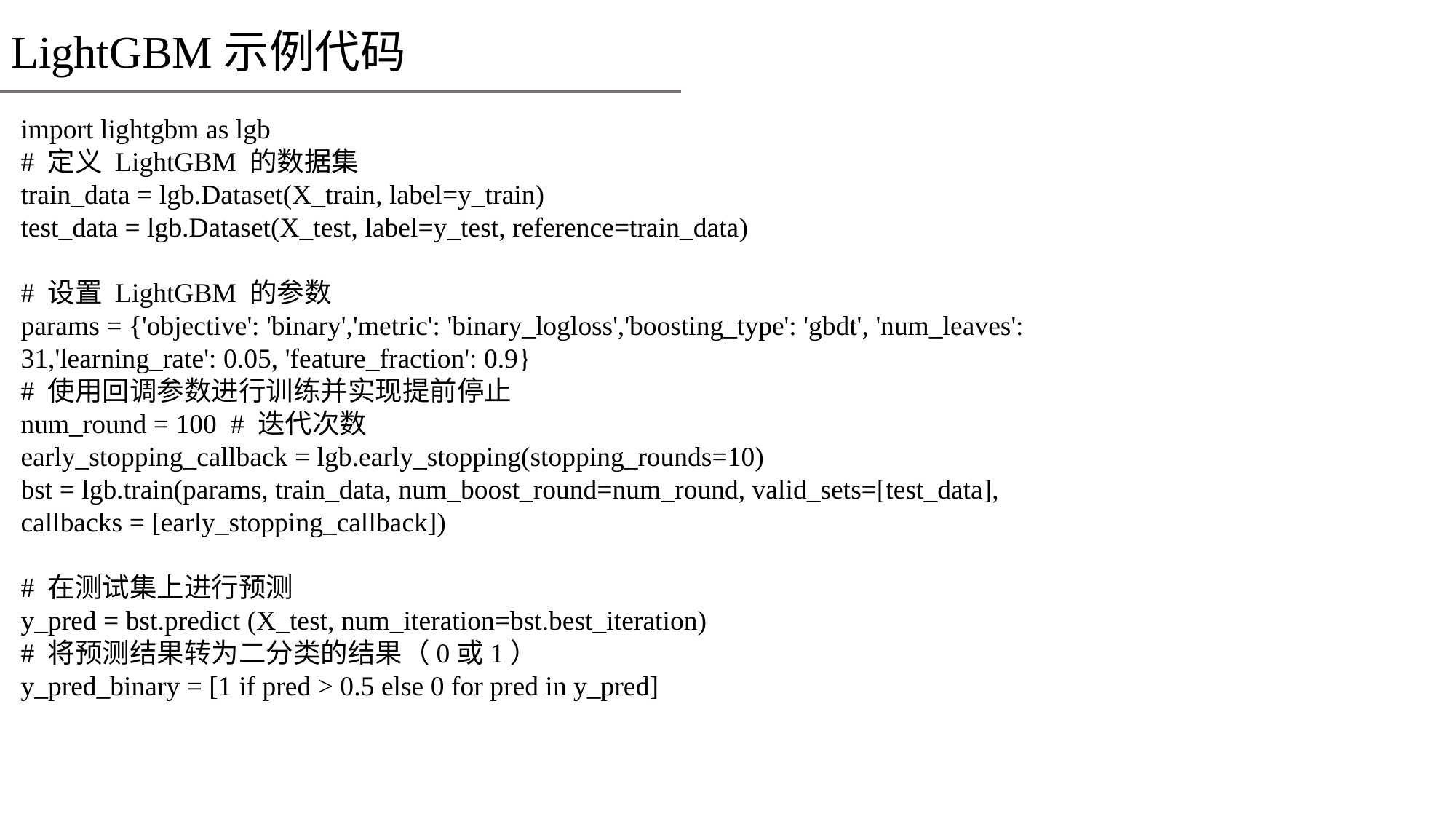

# LightGBM示例代码
import lightgbm as lgb
# 定义 LightGBM 的数据集
train_data = lgb.Dataset(X_train, label=y_train)
test_data = lgb.Dataset(X_test, label=y_test, reference=train_data)

# 设置 LightGBM 的参数
params = {'objective': 'binary','metric': 'binary_logloss','boosting_type': 'gbdt', 'num_leaves': 31,'learning_rate': 0.05, 'feature_fraction': 0.9}
# 使用回调参数进行训练并实现提前停止
num_round = 100  # 迭代次数
early_stopping_callback = lgb.early_stopping(stopping_rounds=10)
bst = lgb.train(params, train_data, num_boost_round=num_round, valid_sets=[test_data], callbacks = [early_stopping_callback])

# 在测试集上进行预测
y_pred = bst.predict (X_test, num_iteration=bst.best_iteration)
# 将预测结果转为二分类的结果（0或1）
y_pred_binary = [1 if pred > 0.5 else 0 for pred in y_pred]